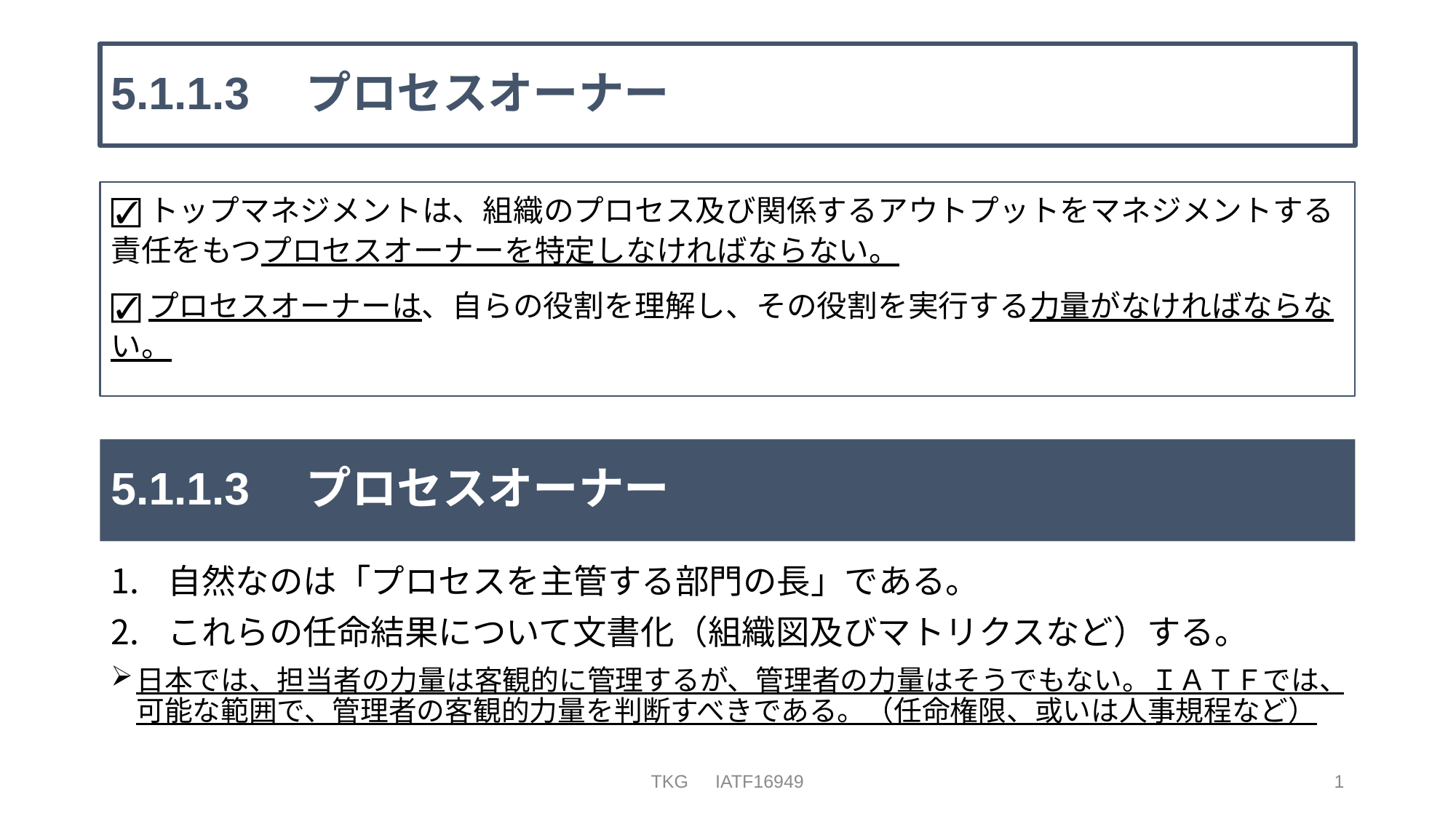

# 5.1.1.3　プロセスオーナー
☑トップマネジメントは、組織のプロセス及び関係するアウトプットをマネジメントする責任をもつプロセスオーナーを特定しなければならない。
☑プロセスオーナーは、自らの役割を理解し、その役割を実行する力量がなければならない。
5.1.1.3　プロセスオーナー
自然なのは「プロセスを主管する部門の長」である。
これらの任命結果について文書化（組織図及びマトリクスなど）する。
日本では、担当者の力量は客観的に管理するが、管理者の力量はそうでもない。ＩＡＴＦでは、可能な範囲で、管理者の客観的力量を判断すべきである。（任命権限、或いは人事規程など）

TKG　IATF16949
1